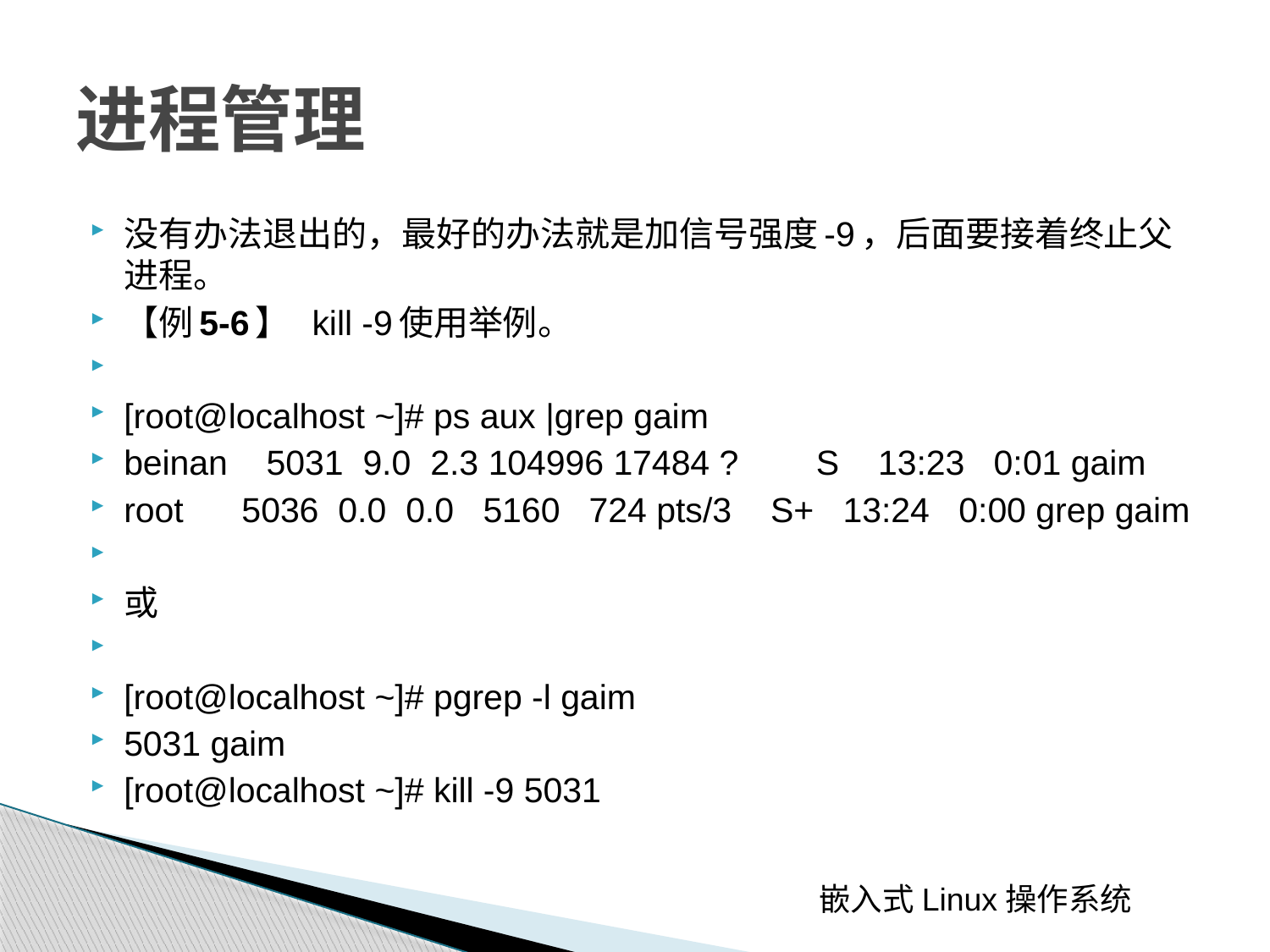

# 进程管理
没有办法退出的，最好的办法就是加信号强度-9，后面要接着终止父进程。
【例5-6】  kill -9使用举例。

[root@localhost ~]# ps aux |grep gaim
beinan    5031  9.0  2.3 104996 17484 ?        S    13:23   0:01 gaim
root      5036  0.0  0.0   5160   724 pts/3    S+   13:24   0:00 grep gaim

或

[root@localhost ~]# pgrep -l gaim
5031 gaim
[root@localhost ~]# kill -9 5031

         嵌入式Linux操作系统